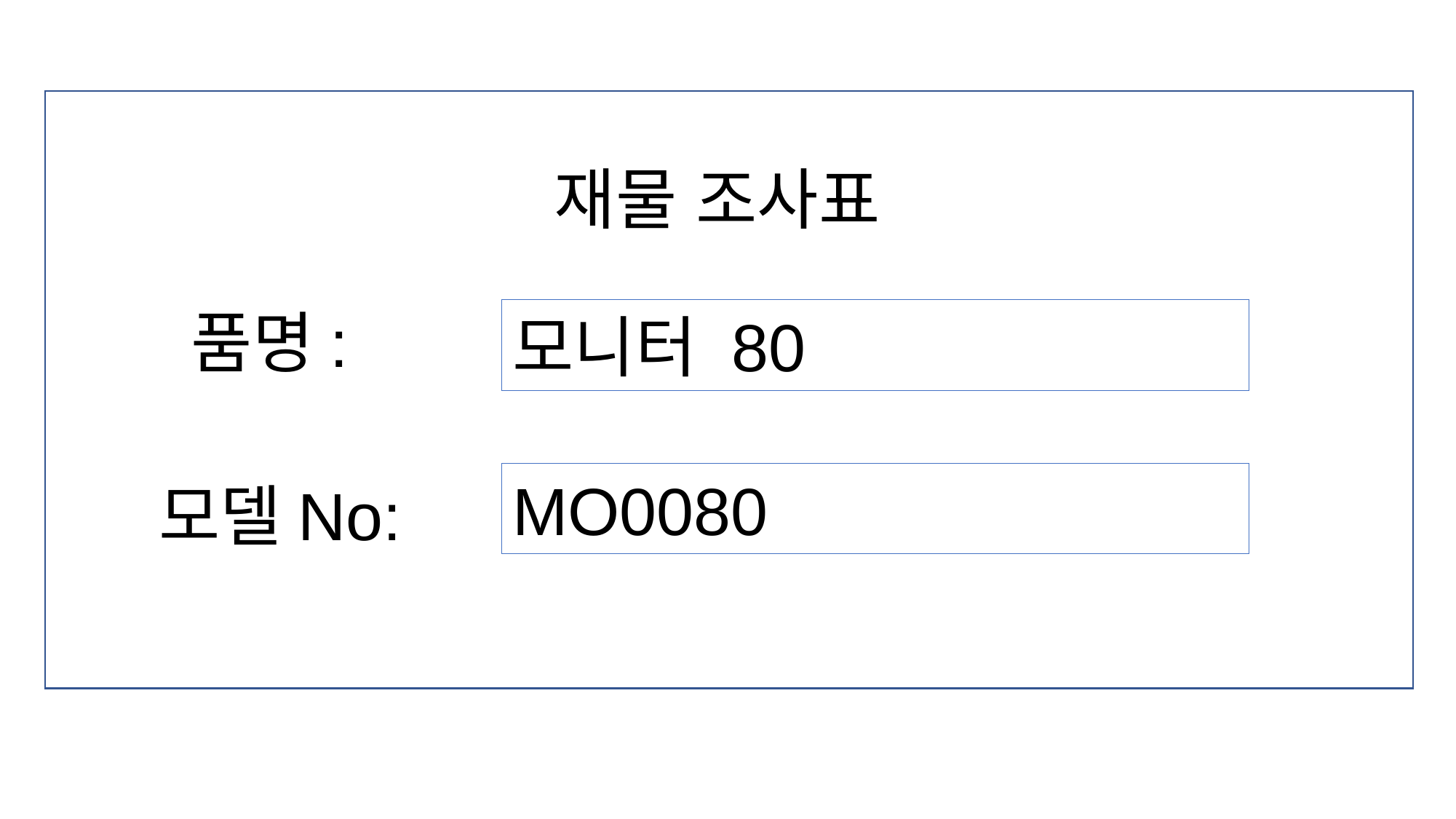

재물 조사표
품명:
모니터 80
MO0080
모델No: